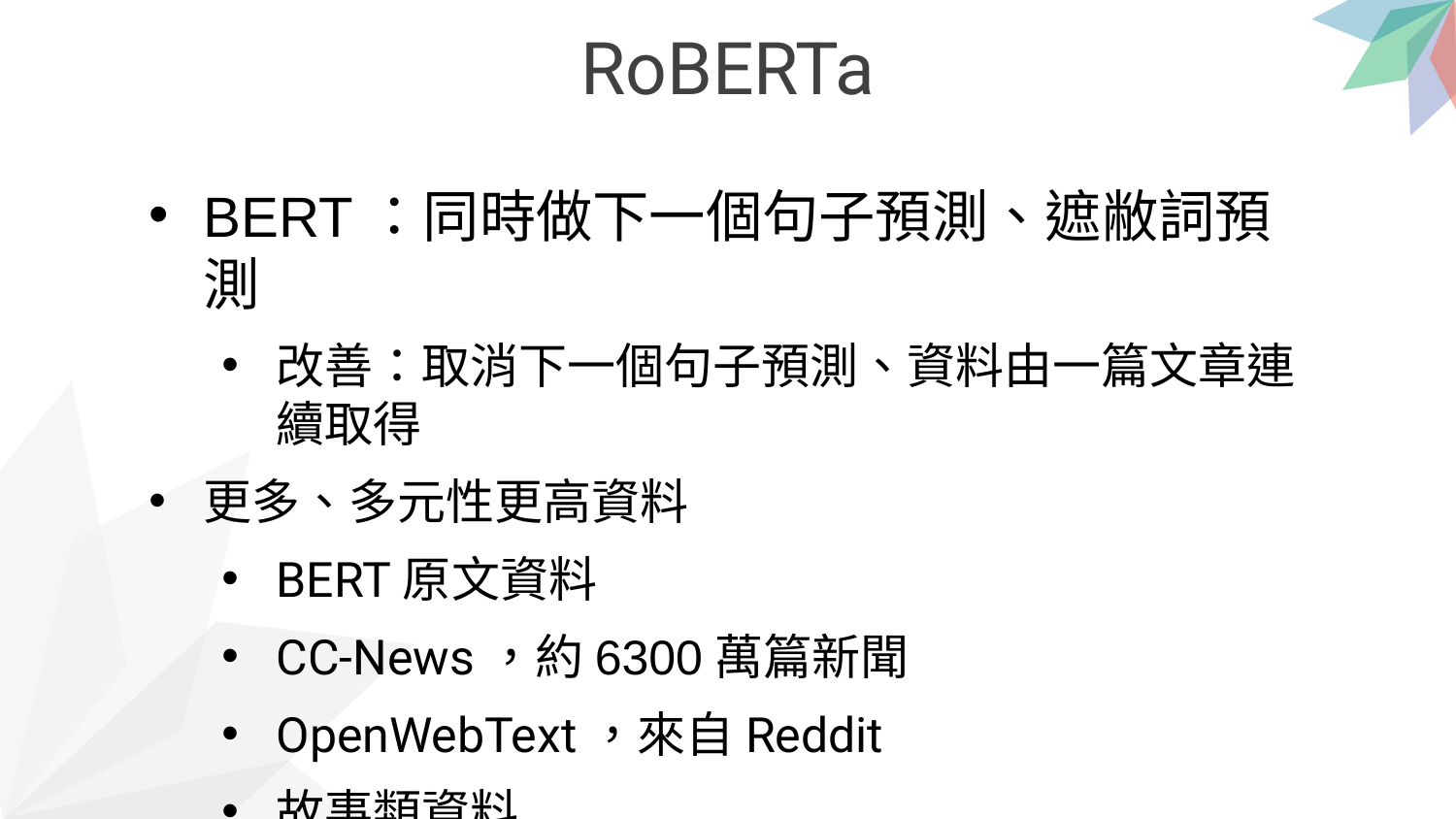

RoBERTa
BERT：同時做下一個句子預測、遮敝詞預測

改善：取消下一個句子預測、資料由一篇文章連續取得

更多、多元性更高資料

BERT原文資料

CC-News，約6300萬篇新聞

OpenWebText，來自Reddit

故事類資料